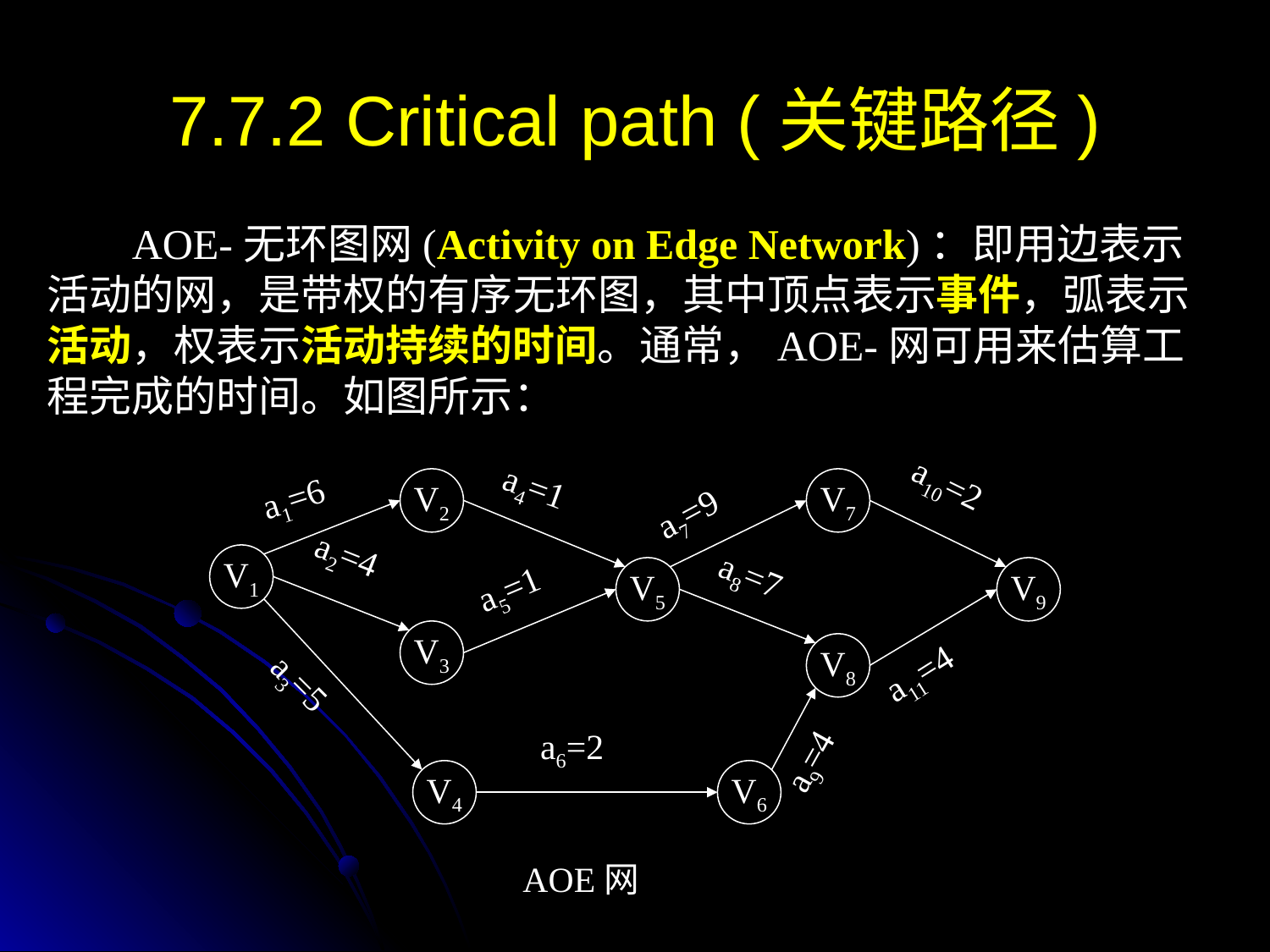

# 7.7.2 Critical path (关键路径)
        AOE-无环图网(Activity on Edge Network)：即用边表示活动的网，是带权的有序无环图，其中顶点表示事件，弧表示活动，权表示活动持续的时间。通常，AOE-网可用来估算工程完成的时间。如图所示：
a10=2
a4=1
V2
V7
V1
V5
V9
V3
V8
V4
V6
a1=6
a7=9
a2=4
a8=7
a5=1
a11=4

a3=5
a6=2
a9=4
AOE网